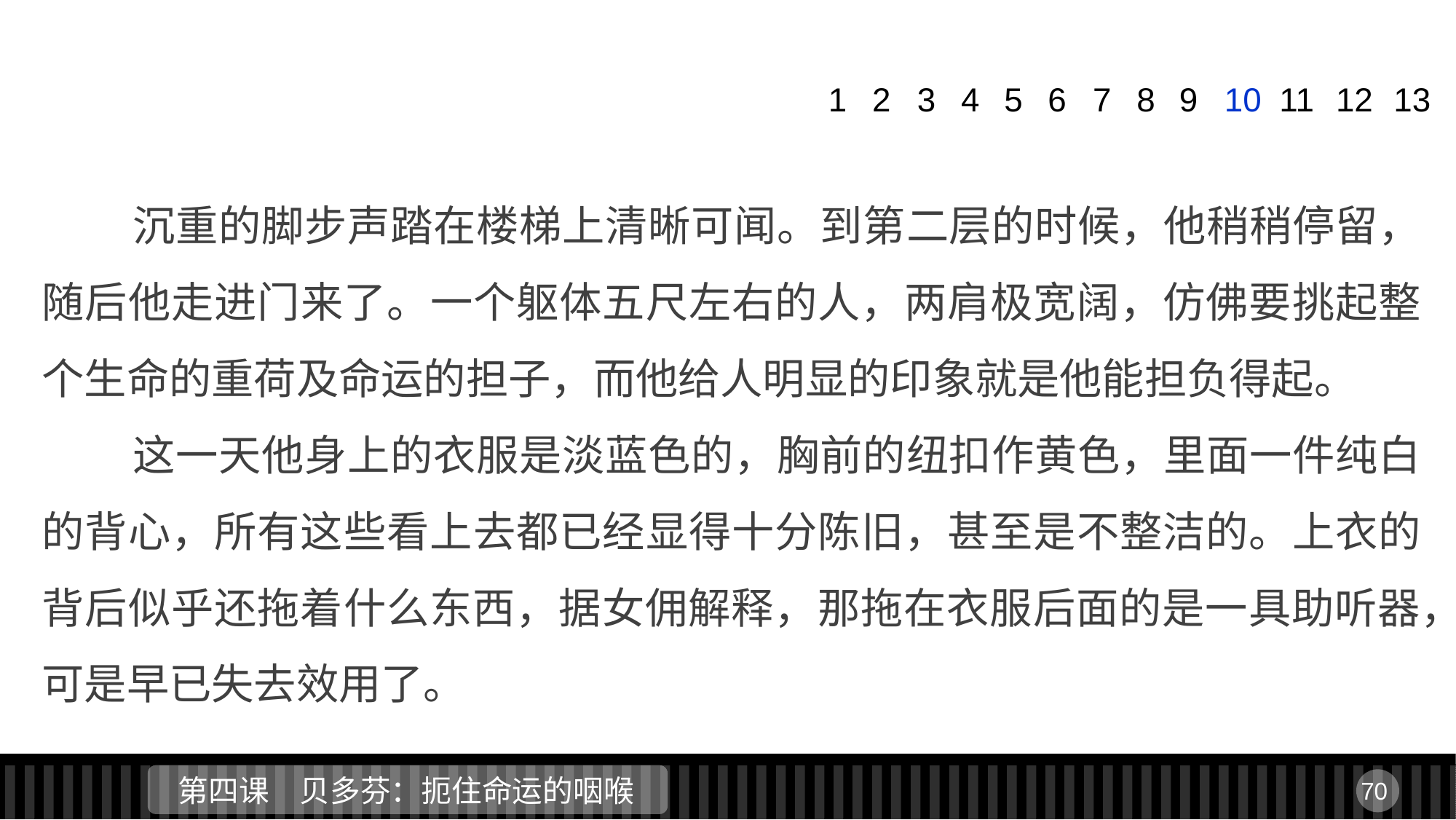

1
2
3
4
5
6
7
8
9
10
11
12
13
        沉重的脚步声踏在楼梯上清晰可闻。到第二层的时候，他稍稍停留，随后他走进门来了。一个躯体五尺左右的人，两肩极宽阔，仿佛要挑起整个生命的重荷及命运的担子，而他给人明显的印象就是他能担负得起。
        这一天他身上的衣服是淡蓝色的，胸前的纽扣作黄色，里面一件纯白的背心，所有这些看上去都已经显得十分陈旧，甚至是不整洁的。上衣的背后似乎还拖着什么东西，据女佣解释，那拖在衣服后面的是一具助听器，可是早已失去效用了。